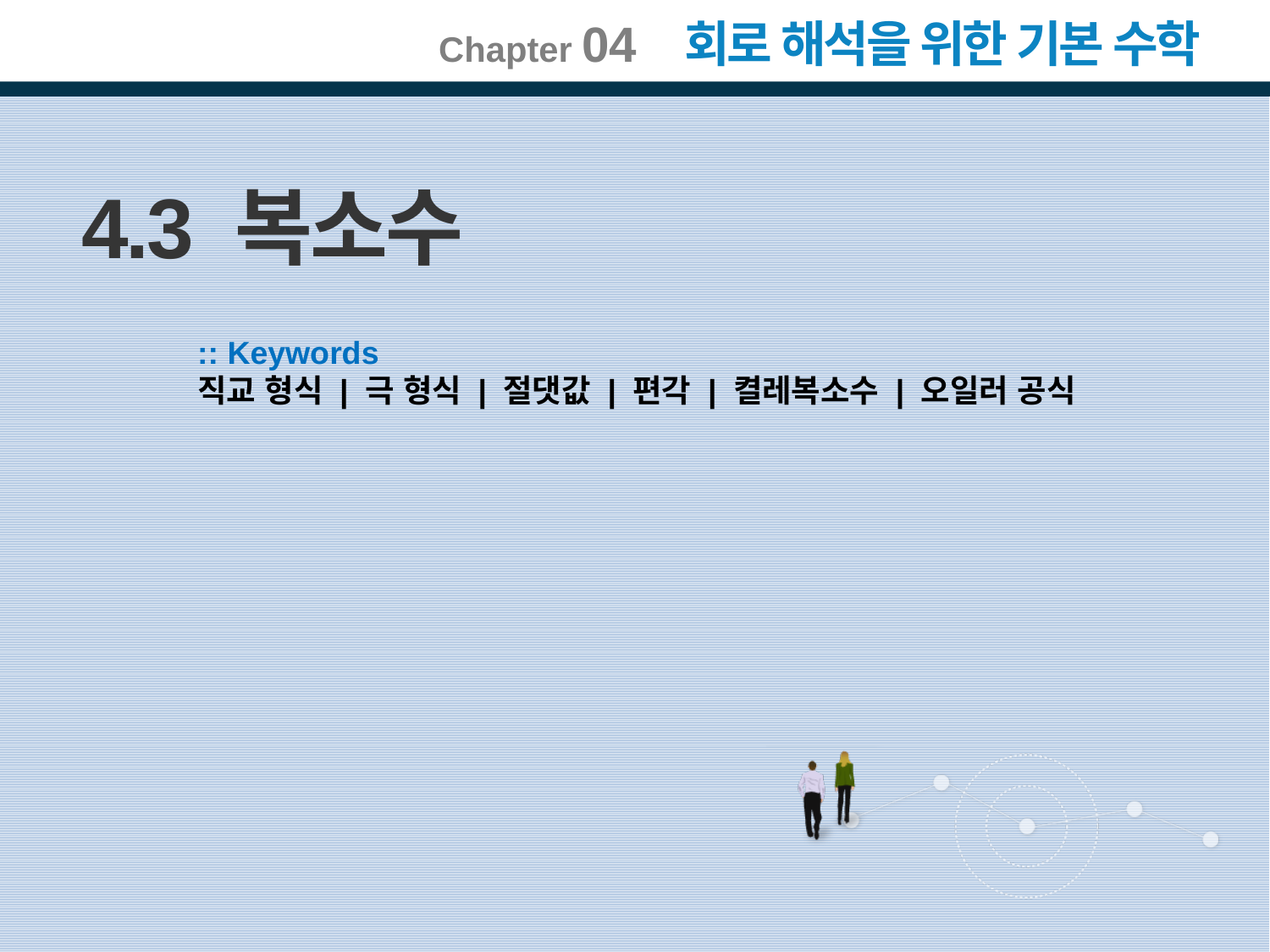

4.3 복소수
:: Keywords
직교 형식 | 극 형식 | 절댓값 | 편각 | 켤레복소수 | 오일러 공식